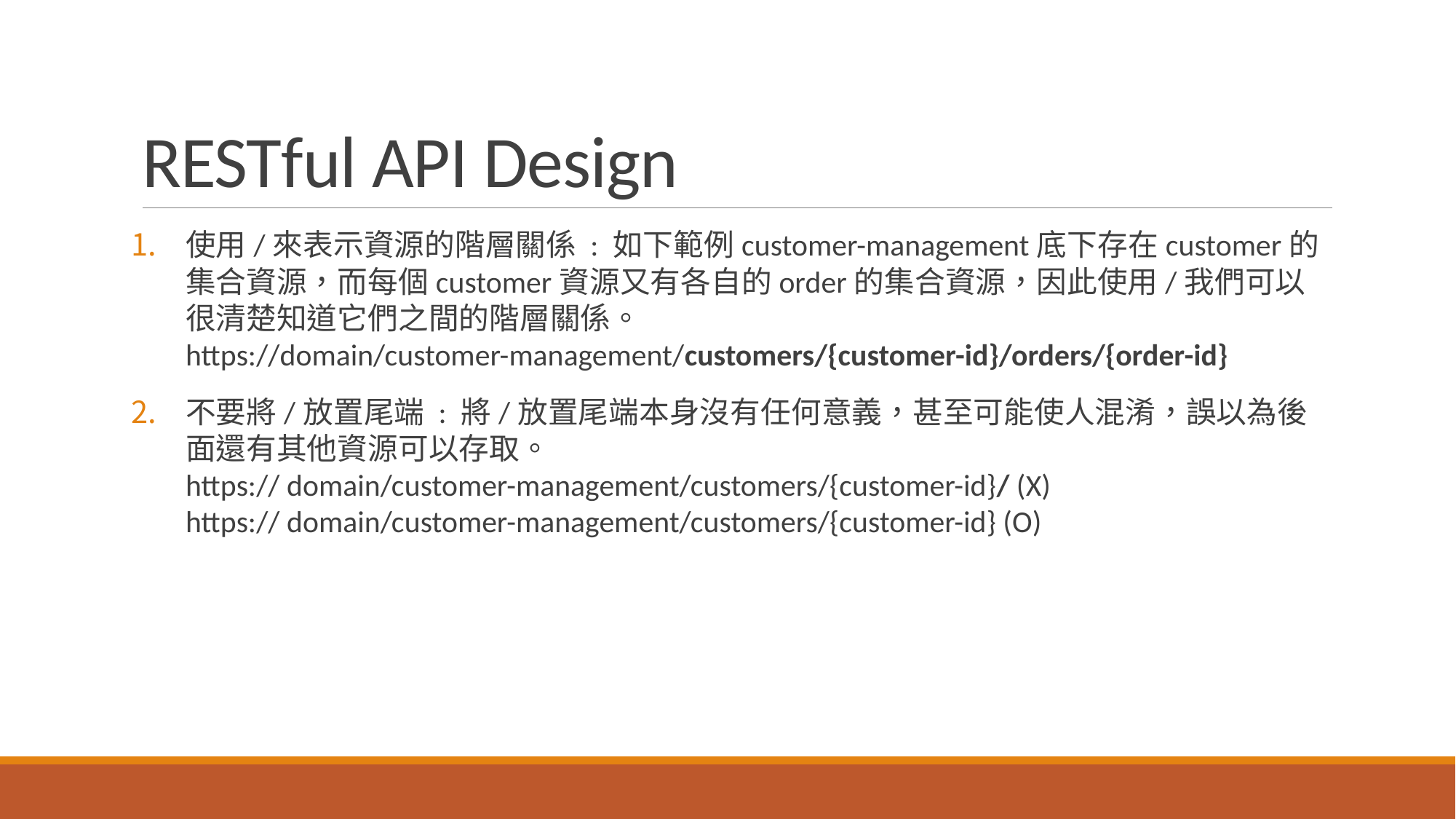

# RESTful API Design
使用/來表示資源的階層關係 : 如下範例customer-management底下存在customer的集合資源，而每個customer資源又有各自的order的集合資源，因此使用/我們可以很清楚知道它們之間的階層關係。
https://domain/customer-management/customers/{customer-id}/orders/{order-id}
不要將/放置尾端 : 將/放置尾端本身沒有任何意義，甚至可能使人混淆，誤以為後面還有其他資源可以存取。
https:// domain/customer-management/customers/{customer-id}/ (X)
https:// domain/customer-management/customers/{customer-id} (O)